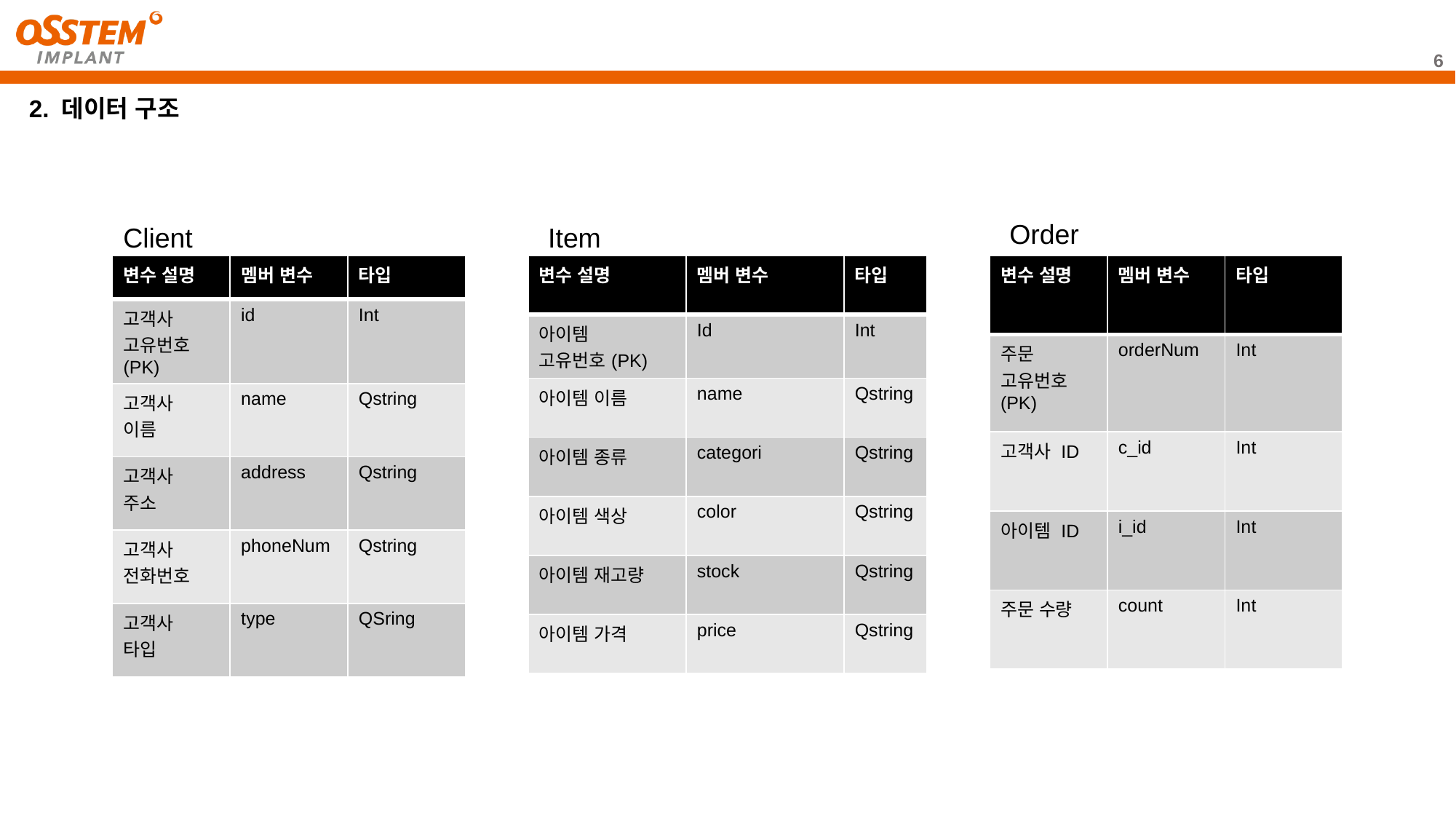

6
2. 데이터 구조
Order
Client
Item
| 변수 설명 | 멤버 변수 | 타입 |
| --- | --- | --- |
| 아이템 고유번호(PK) | Id | Int |
| 아이템 이름 | name | Qstring |
| 아이템 종류 | categori | Qstring |
| 아이템 색상 | color | Qstring |
| 아이템 재고량 | stock | Qstring |
| 아이템 가격 | price | Qstring |
| 변수 설명 | 멤버 변수 | 타입 |
| --- | --- | --- |
| 주문 고유번호(PK) | orderNum | Int |
| 고객사 ID | c\_id | Int |
| 아이템 ID | i\_id | Int |
| 주문 수량 | count | Int |
| 변수 설명 | 멤버 변수 | 타입 |
| --- | --- | --- |
| 고객사 고유번호(PK) | id | Int |
| 고객사 이름 | name | Qstring |
| 고객사 주소 | address | Qstring |
| 고객사 전화번호 | phoneNum | Qstring |
| 고객사 타입 | type | QSring |